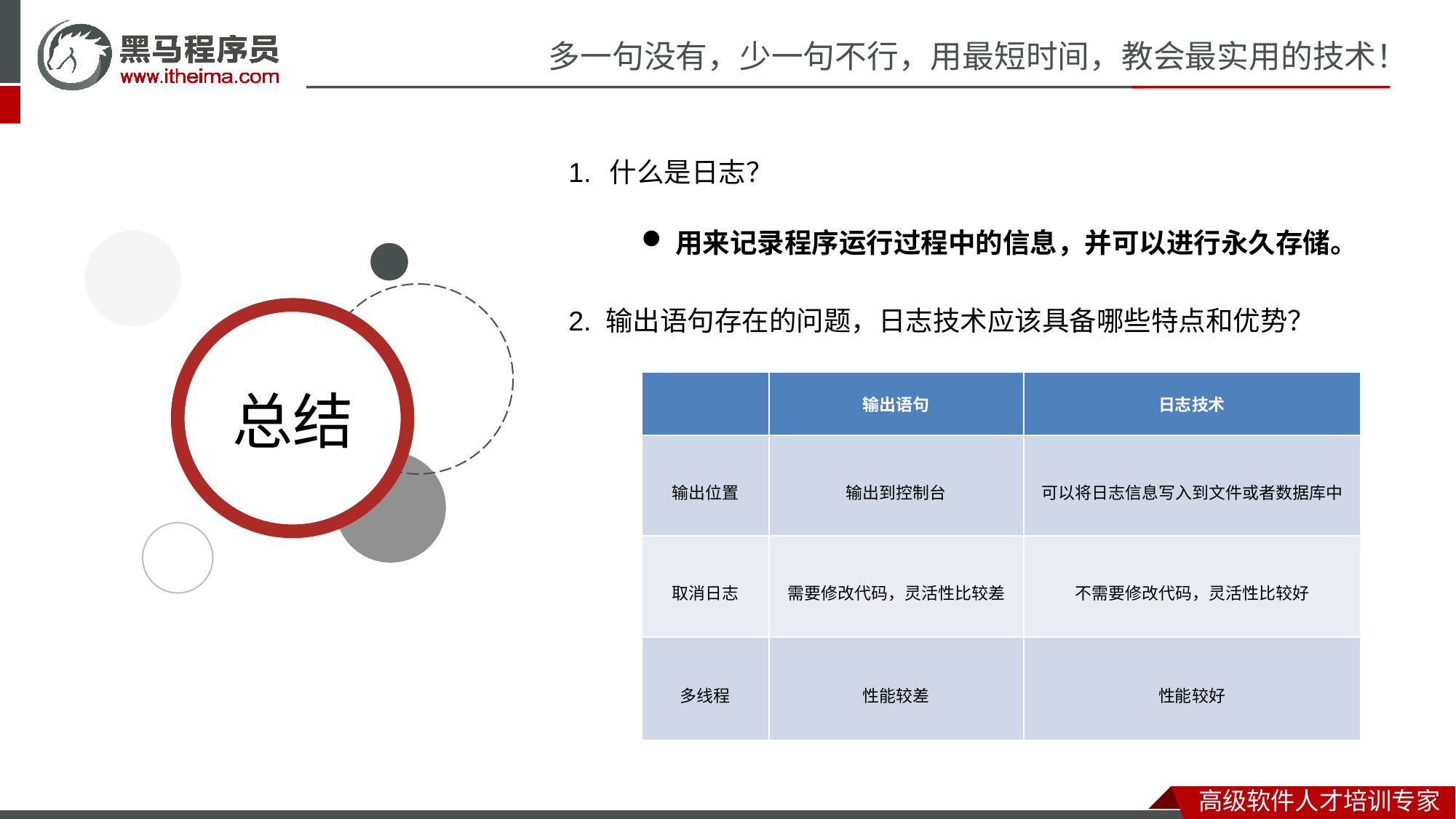

什么是日志？
用来记录程序运行过程中的信息，并可以进行永久存储。
2. 输出语句存在的问题，日志技术应该具备哪些特点和优势？
|  | 输出语句 | 日志技术 |
| --- | --- | --- |
| 输出位置 | 输出到控制台 | 可以将日志信息写入到文件或者数据库中 |
| 取消日志 | 需要修改代码，灵活性比较差 | 不需要修改代码，灵活性比较好 |
| 多线程 | 性能较差 | 性能较好 |